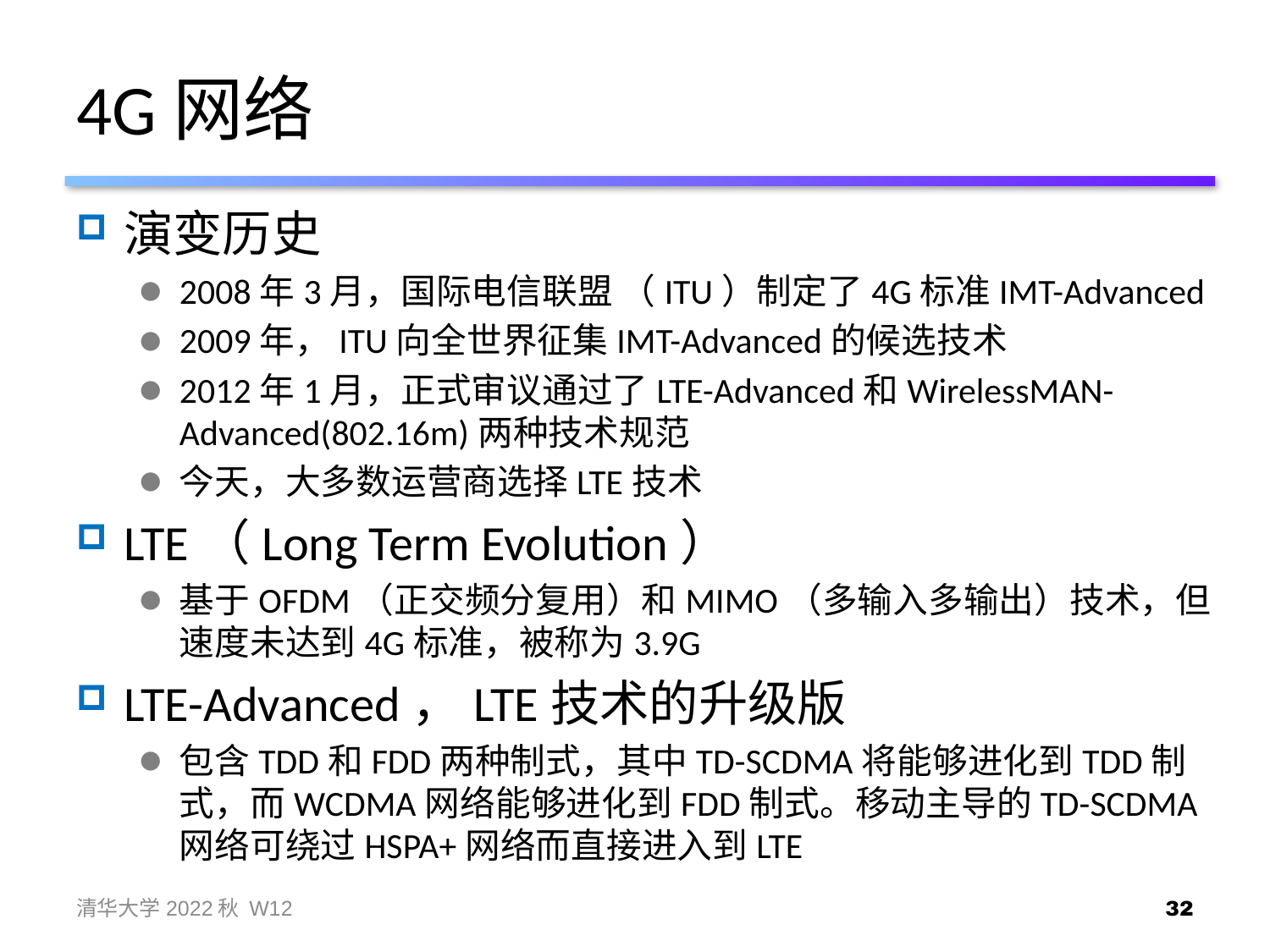

# 4G网络
演变历史
2008年3月，国际电信联盟 （ITU）制定了4G标准IMT-Advanced
2009年，ITU向全世界征集IMT-Advanced的候选技术
2012年1月，正式审议通过了LTE-Advanced和WirelessMAN-Advanced(802.16m)两种技术规范
今天，大多数运营商选择LTE技术
LTE（Long Term Evolution）
基于OFDM（正交频分复用）和MIMO（多输入多输出）技术，但速度未达到4G标准，被称为3.9G
LTE-Advanced，LTE技术的升级版
包含TDD和FDD两种制式，其中TD-SCDMA将能够进化到TDD制式，而WCDMA网络能够进化到FDD制式。移动主导的TD-SCDMA网络可绕过HSPA+网络而直接进入到LTE

清华大学2022秋 W12
32